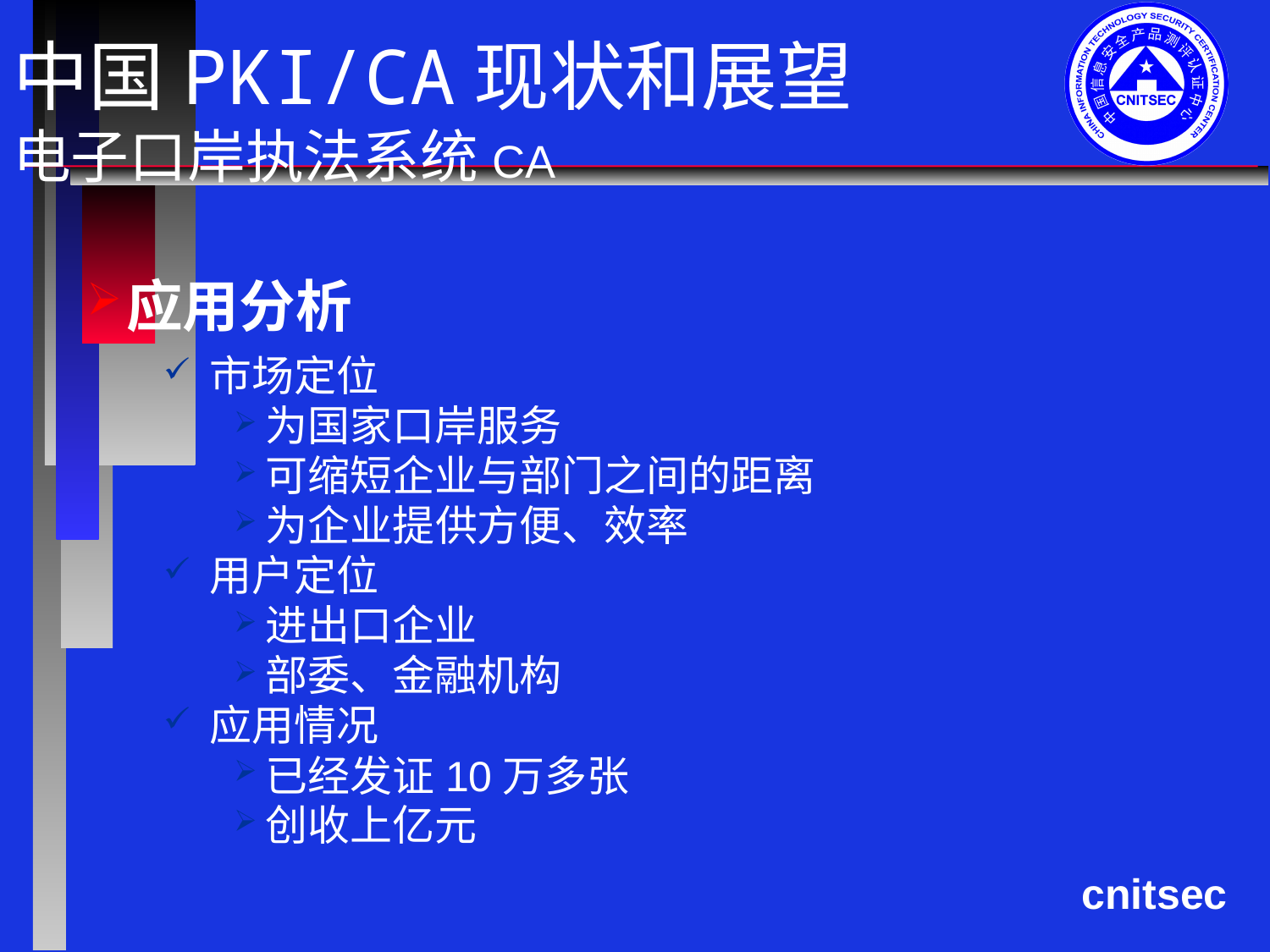

# 中国PKI/CA现状和展望 电子口岸执法系统CA

应用分析

市场定位
为国家口岸服务
可缩短企业与部门之间的距离
为企业提供方便、效率
用户定位
进出口企业
部委、金融机构
应用情况
已经发证10万多张
创收上亿元